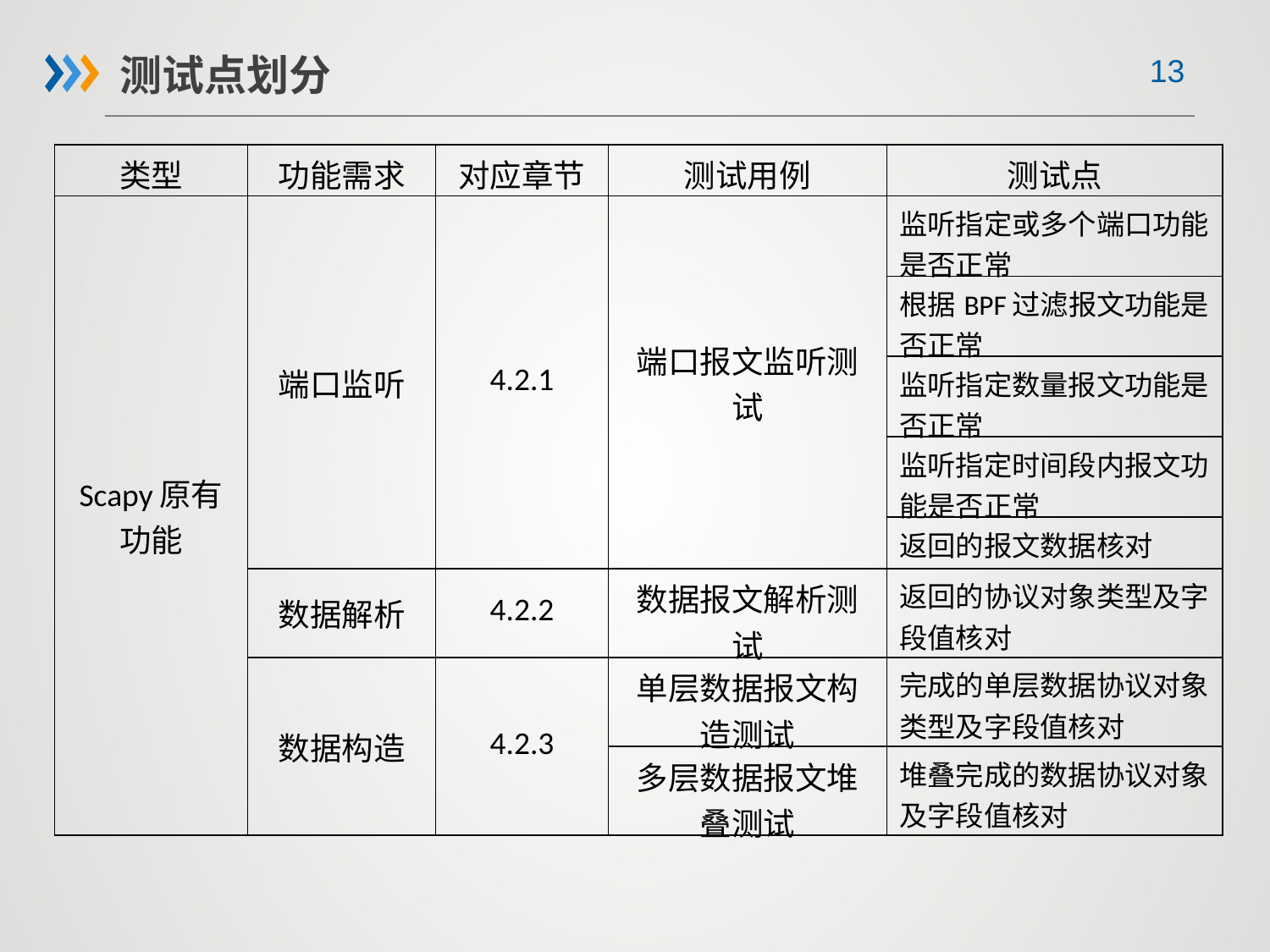

测试点划分
| 类型 | 功能需求 | 对应章节 | 测试用例 | 测试点 |
| --- | --- | --- | --- | --- |
| Scapy原有功能 | 端口监听 | 4.2.1 | 端口报文监听测试 | 监听指定或多个端口功能是否正常 |
|  |  |  |  | 根据BPF过滤报文功能是否正常 |
|  |  |  |  | 监听指定数量报文功能是否正常 |
|  |  |  |  | 监听指定时间段内报文功能是否正常 |
|  |  |  |  | 返回的报文数据核对 |
|  | 数据解析 | 4.2.2 | 数据报文解析测试 | 返回的协议对象类型及字段值核对 |
|  | 数据构造 | 4.2.3 | 单层数据报文构造测试 | 完成的单层数据协议对象类型及字段值核对 |
|  |  |  | 多层数据报文堆叠测试 | 堆叠完成的数据协议对象及字段值核对 |